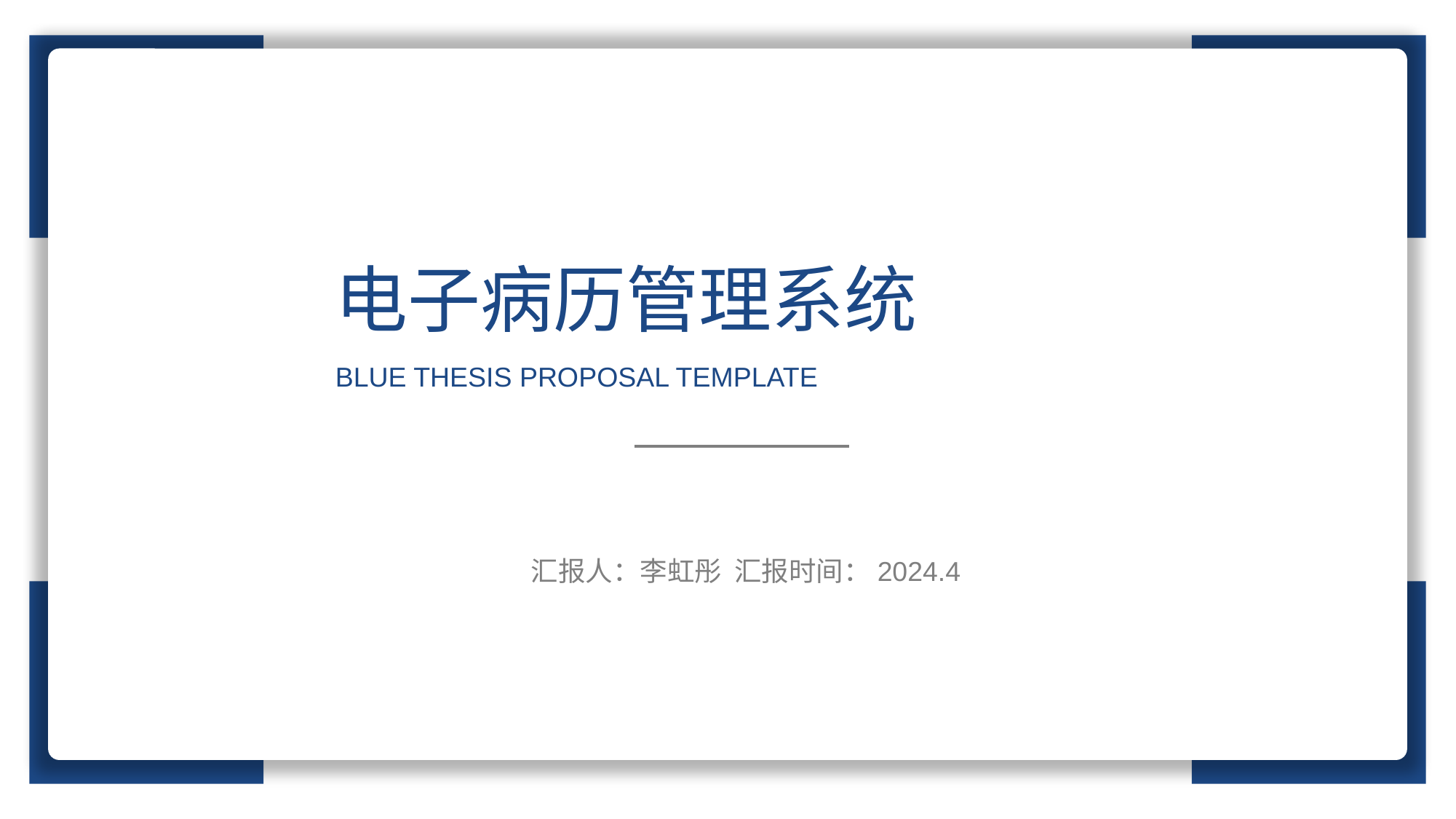

电子病历管理系统
BLUE THESIS PROPOSAL TEMPLATE
汇报人：李虹彤  汇报时间：2024.4